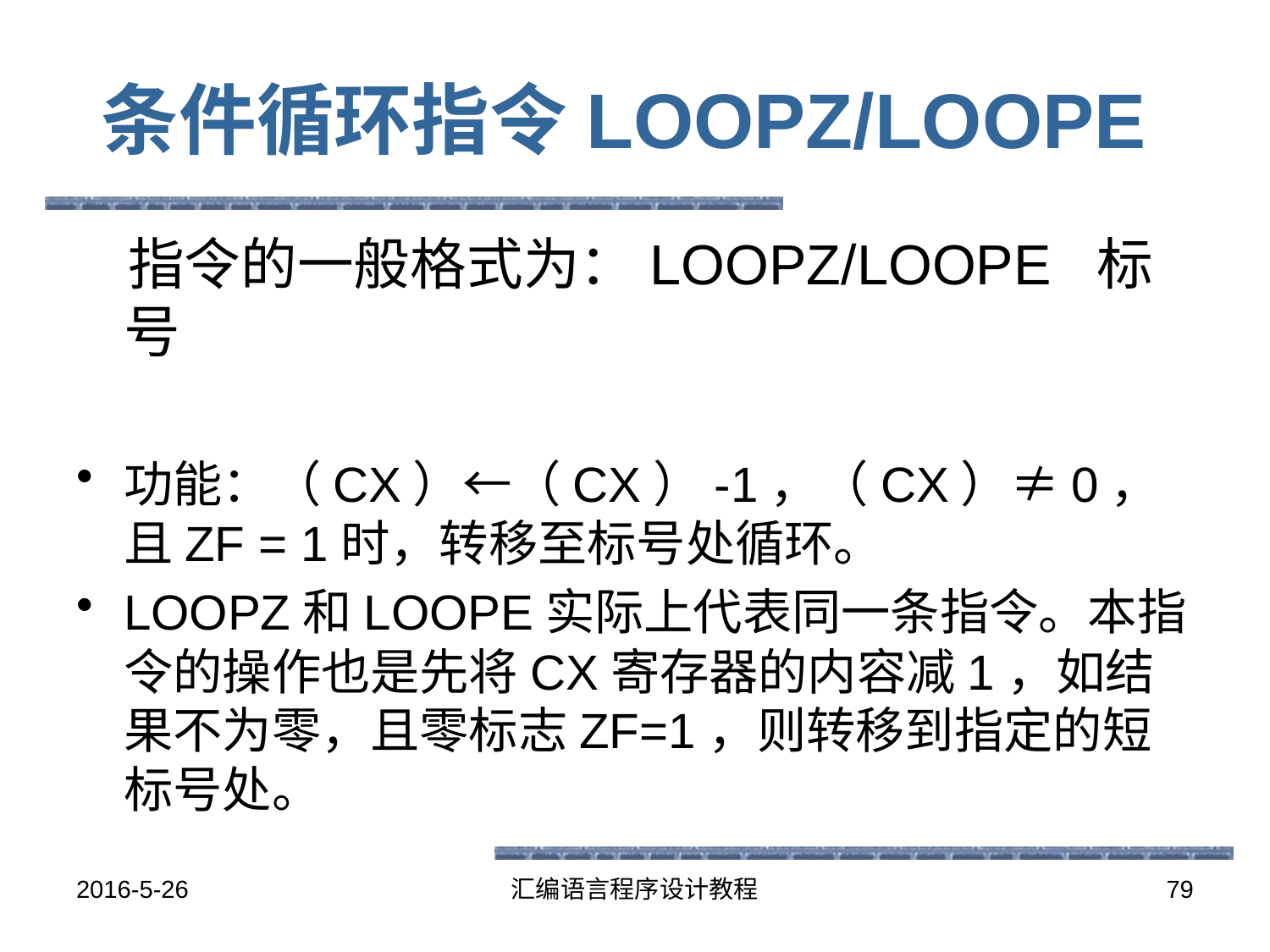

# 条件循环指令LOOPZ/LOOPE
   指令的一般格式为：LOOPZ/LOOPE  标号

功能：（CX）←（CX）-1，（CX）≠0，且ZF = 1时，转移至标号处循环。
LOOPZ和LOOPE实际上代表同一条指令。本指令的操作也是先将CX寄存器的内容减1，如结果不为零，且零标志ZF=1，则转移到指定的短标号处。
2016-5-26
汇编语言程序设计教程
79